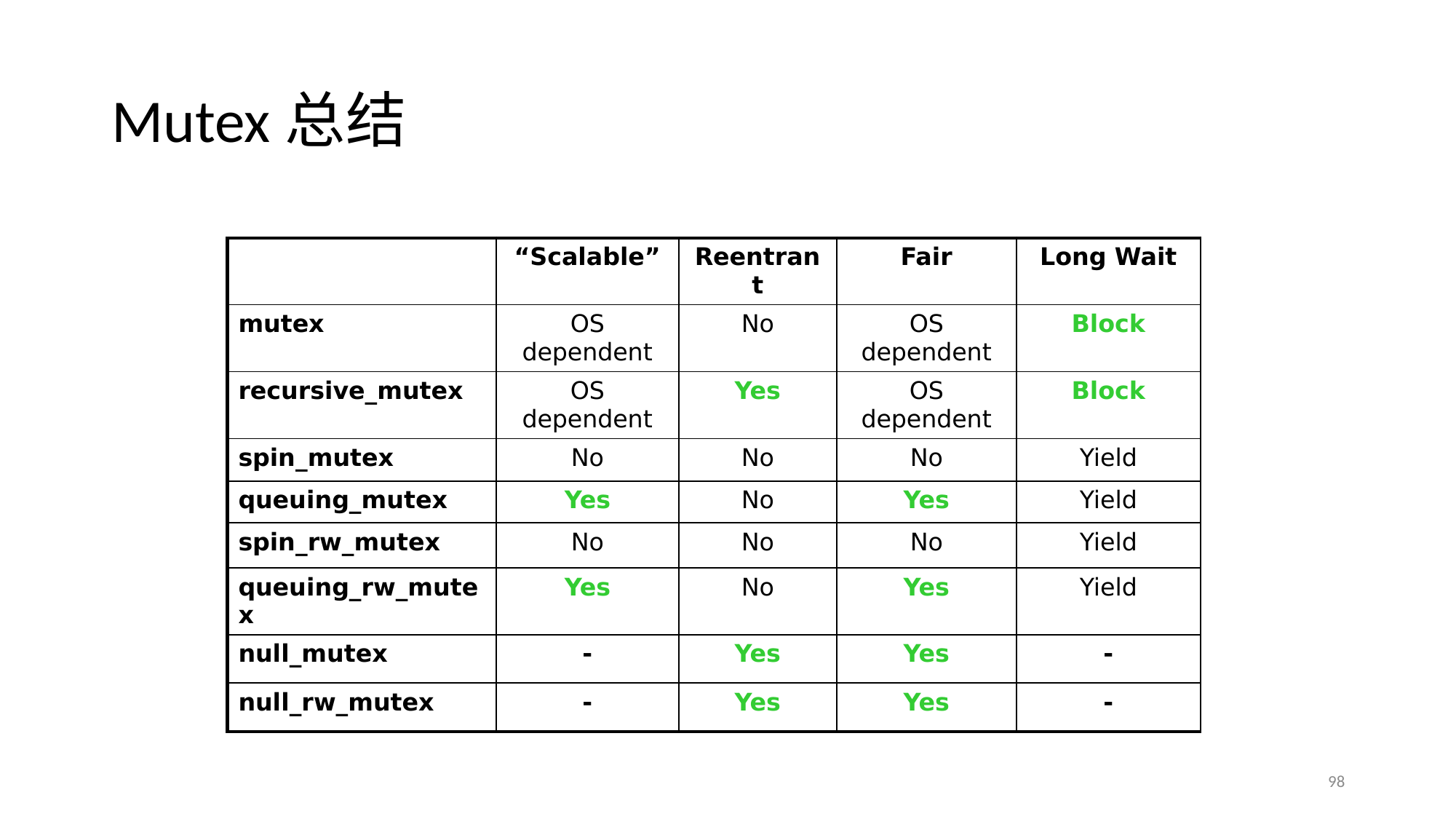

# Mutex总结
|  | “Scalable” | Reentrant | Fair | Long Wait |
| --- | --- | --- | --- | --- |
| mutex | OS dependent | No | OS dependent | Block |
| recursive\_mutex | OS dependent | Yes | OS dependent | Block |
| spin\_mutex | No | No | No | Yield |
| queuing\_mutex | Yes | No | Yes | Yield |
| spin\_rw\_mutex | No | No | No | Yield |
| queuing\_rw\_mutex | Yes | No | Yes | Yield |
| null\_mutex | - | Yes | Yes | - |
| null\_rw\_mutex | - | Yes | Yes | - |
98